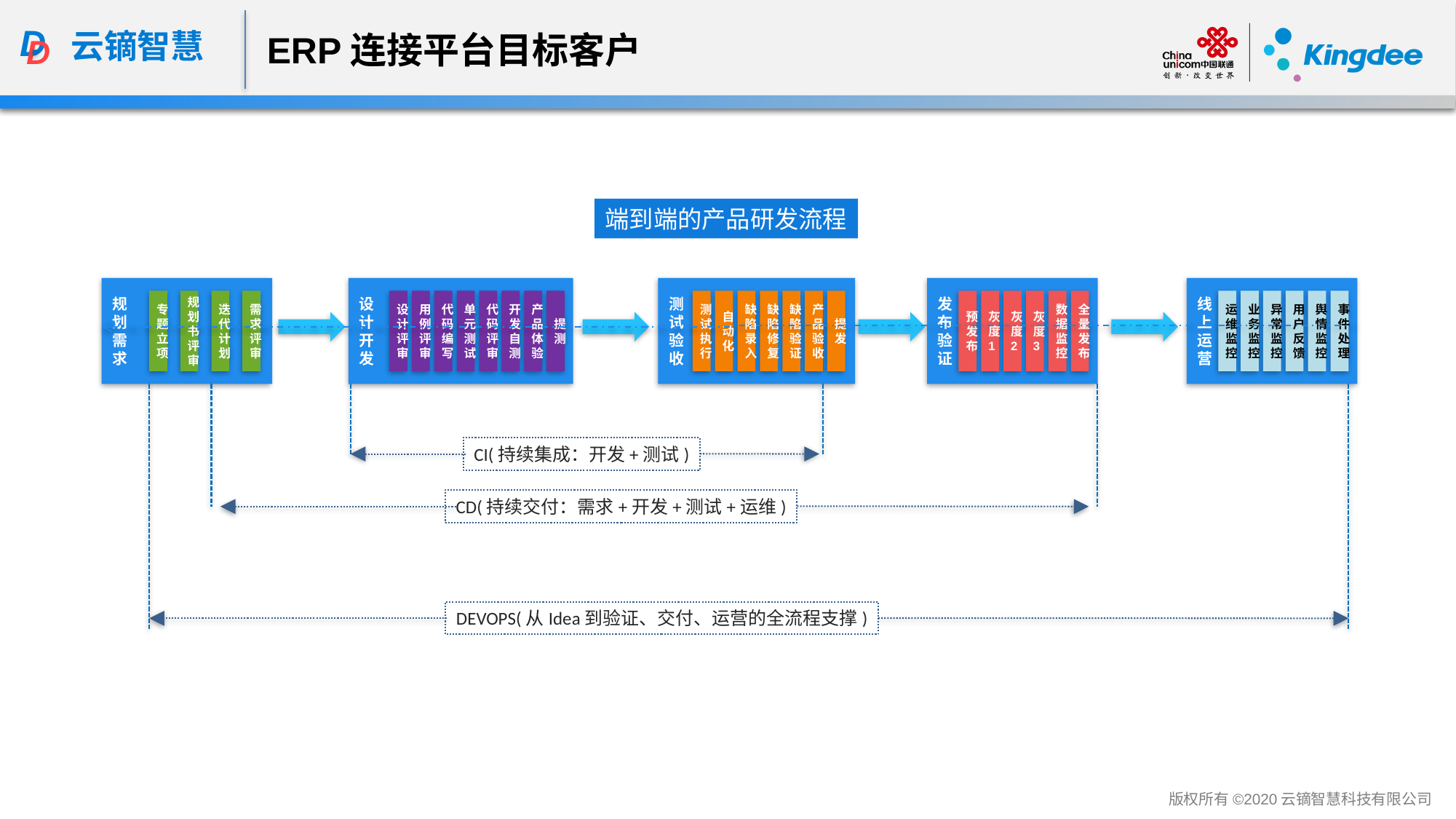

ERP连接平台目标客户
端到端的产品研发流程
规
划
需
求
专题立项
规划书评审
迭代计划
需求评审
设
计
开
发
设计评审
用例评审
代码编写
单元测试
代码评审
开发自测
产品体验
提测
测
试
验
收
测试执行
自动化
缺陷录入
缺陷修复
缺陷验证
产品验收
提发
发
布
验
证
预发布
灰度1
灰度2
灰度3
数据监控
全量发布
线
上
运
营
运维监控
业务监控
异常监控
用户反馈
舆情监控
事件处理

CI(持续集成：开发+测试)
CD(持续交付：需求+开发+测试+运维)
DEVOPS(从Idea到验证、交付、运营的全流程支撑)